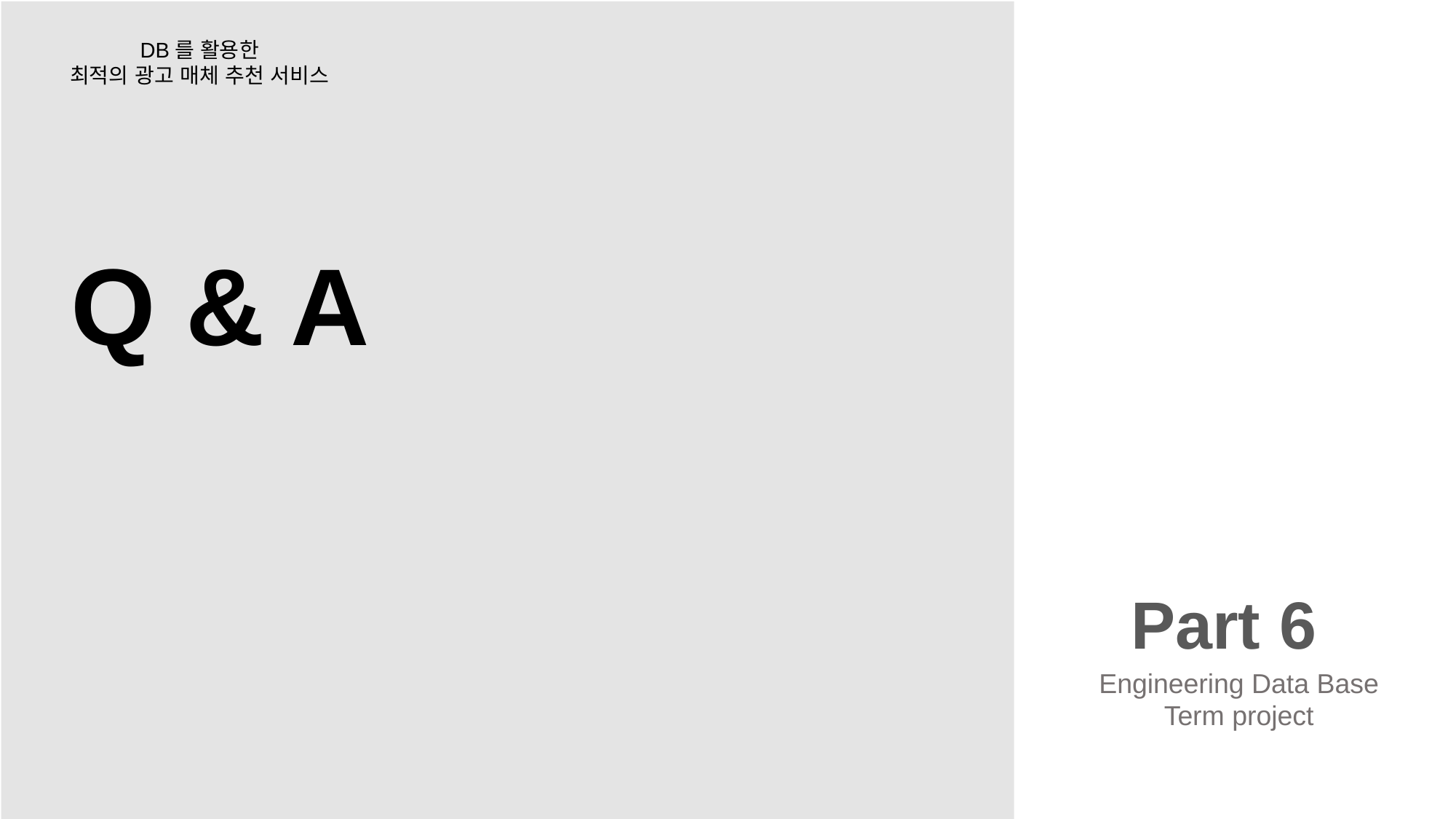

DB를 활용한
최적의 광고 매체 추천 서비스
Q & A
Part 6
Engineering Data Base
Term project